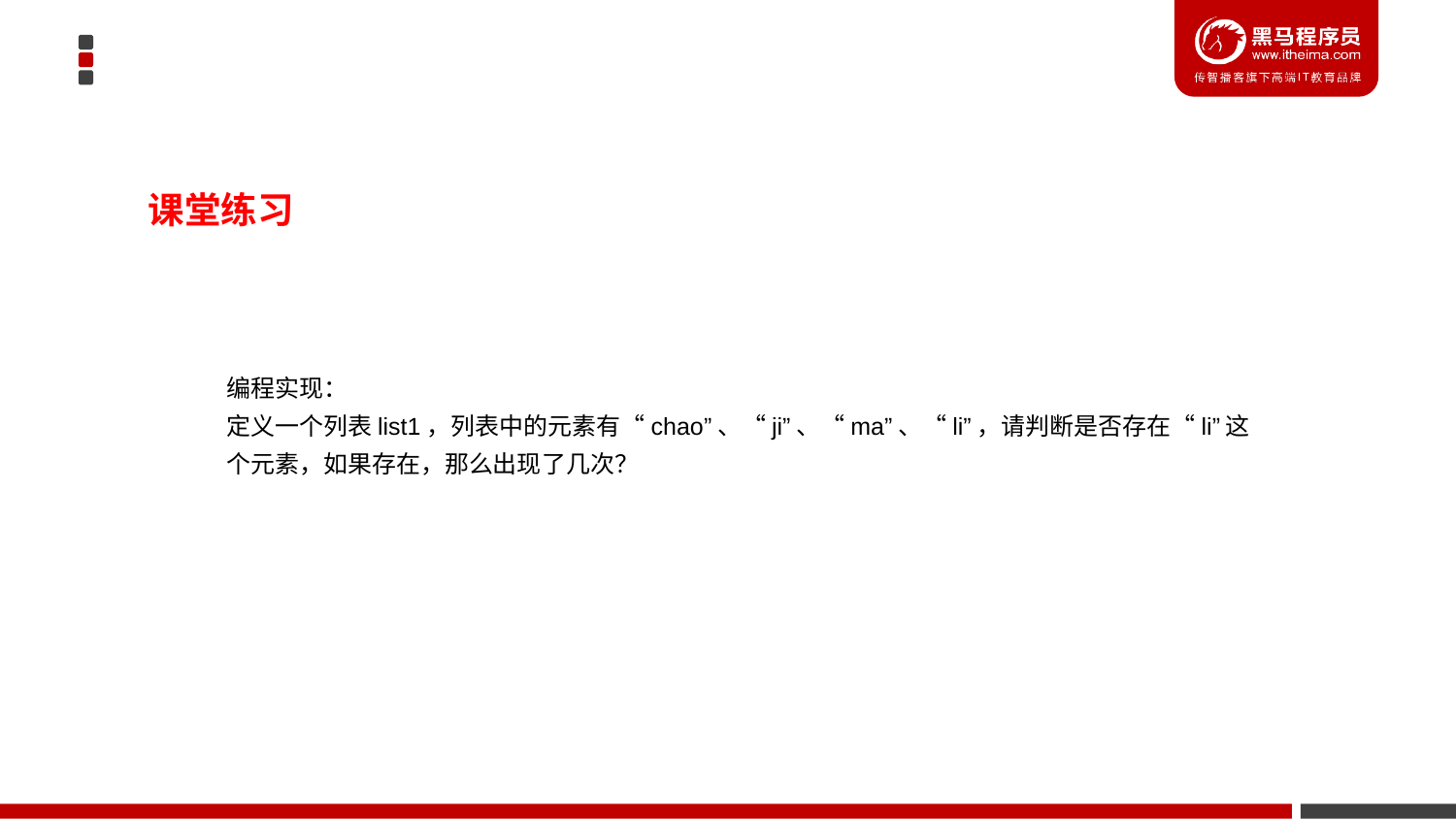

课堂练习
编程实现：
定义一个列表list1，列表中的元素有“chao”、“ji”、“ma”、“li”，请判断是否存在“li”这个元素，如果存在，那么出现了几次？